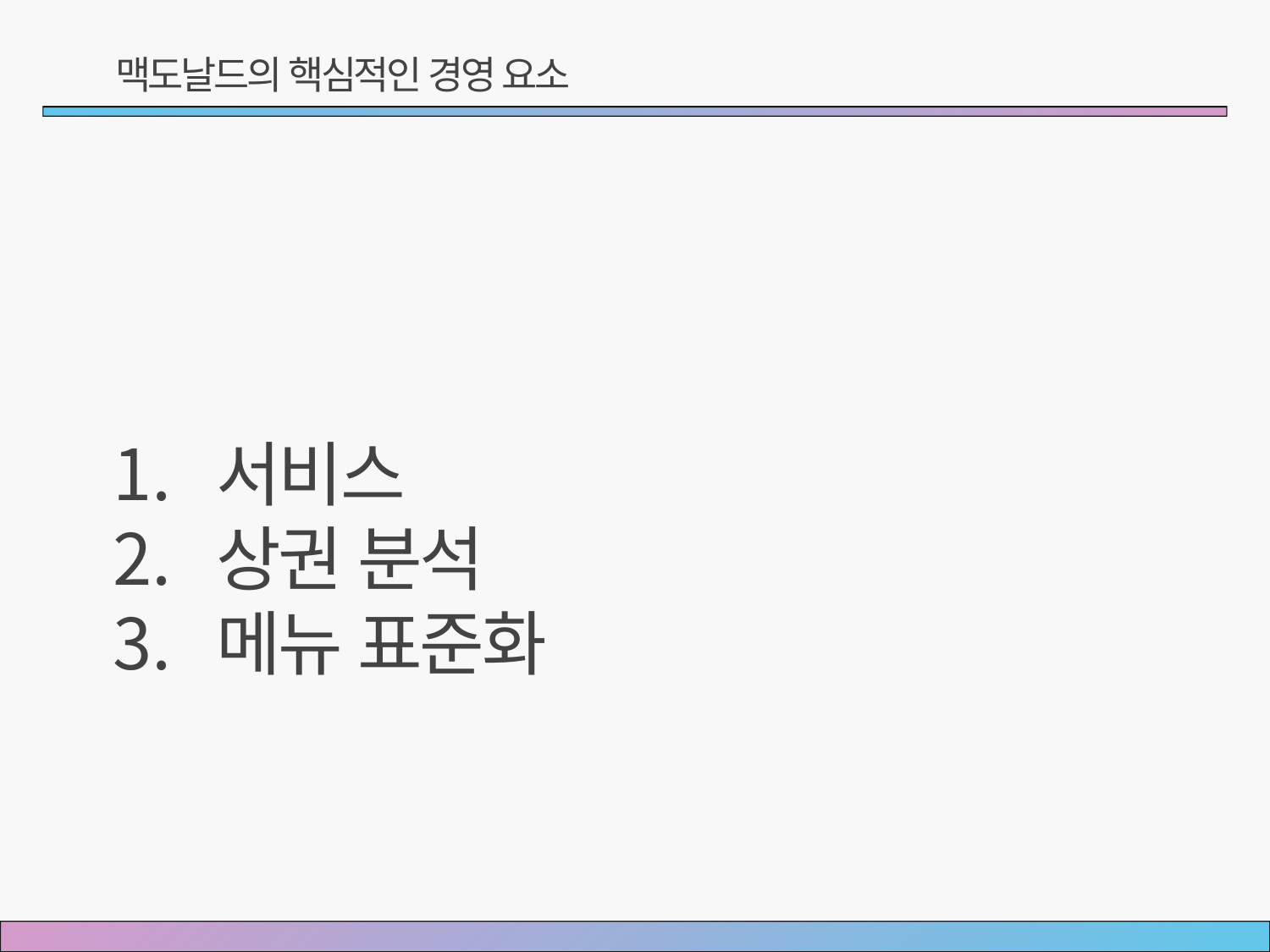

맥도날드의 핵심적인 경영 요소

서비스
상권 분석
메뉴 표준화